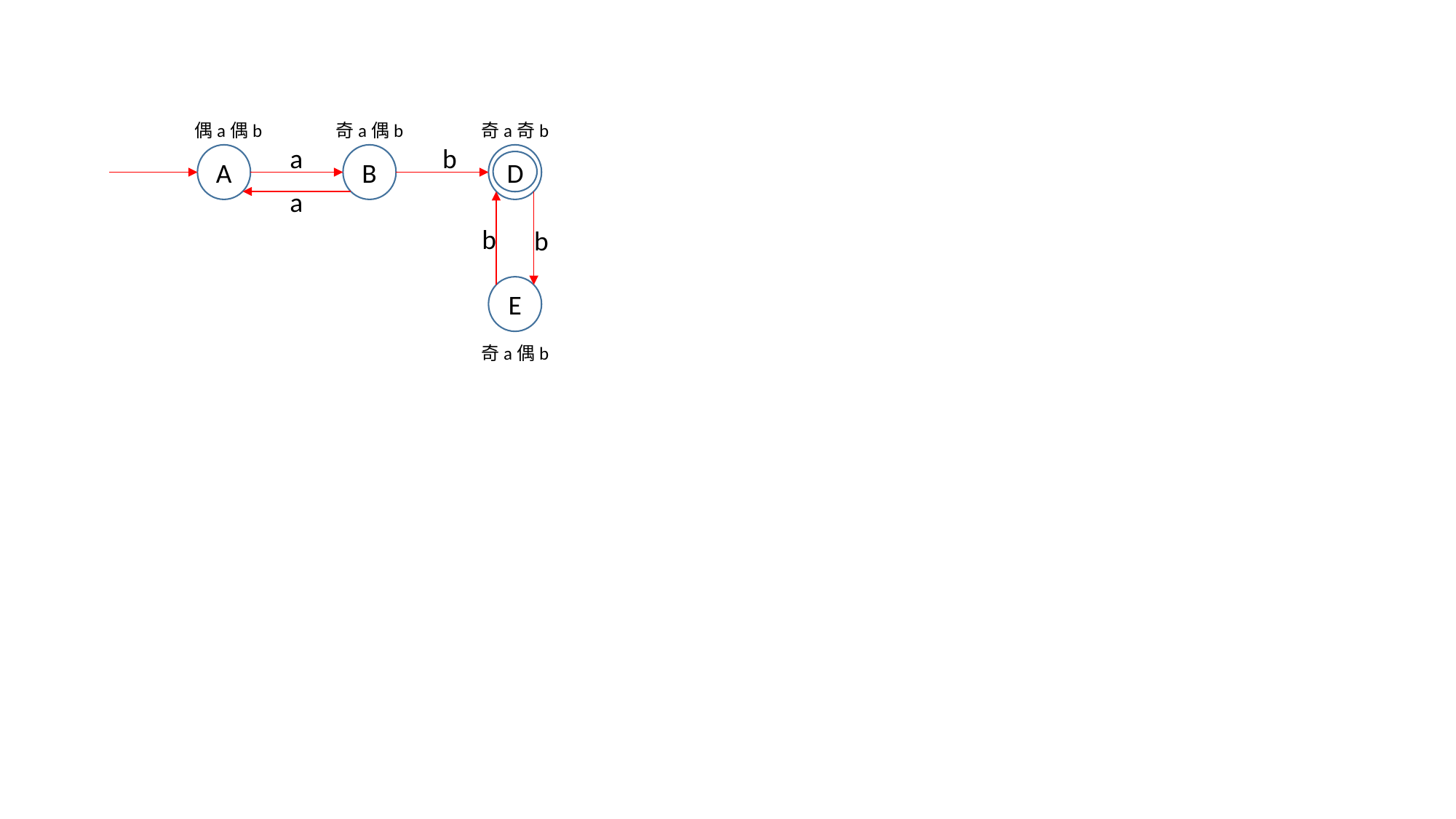

偶a偶b
奇a偶b
奇a奇b
a
b
A
B
D

a
b
b
E
奇a偶b